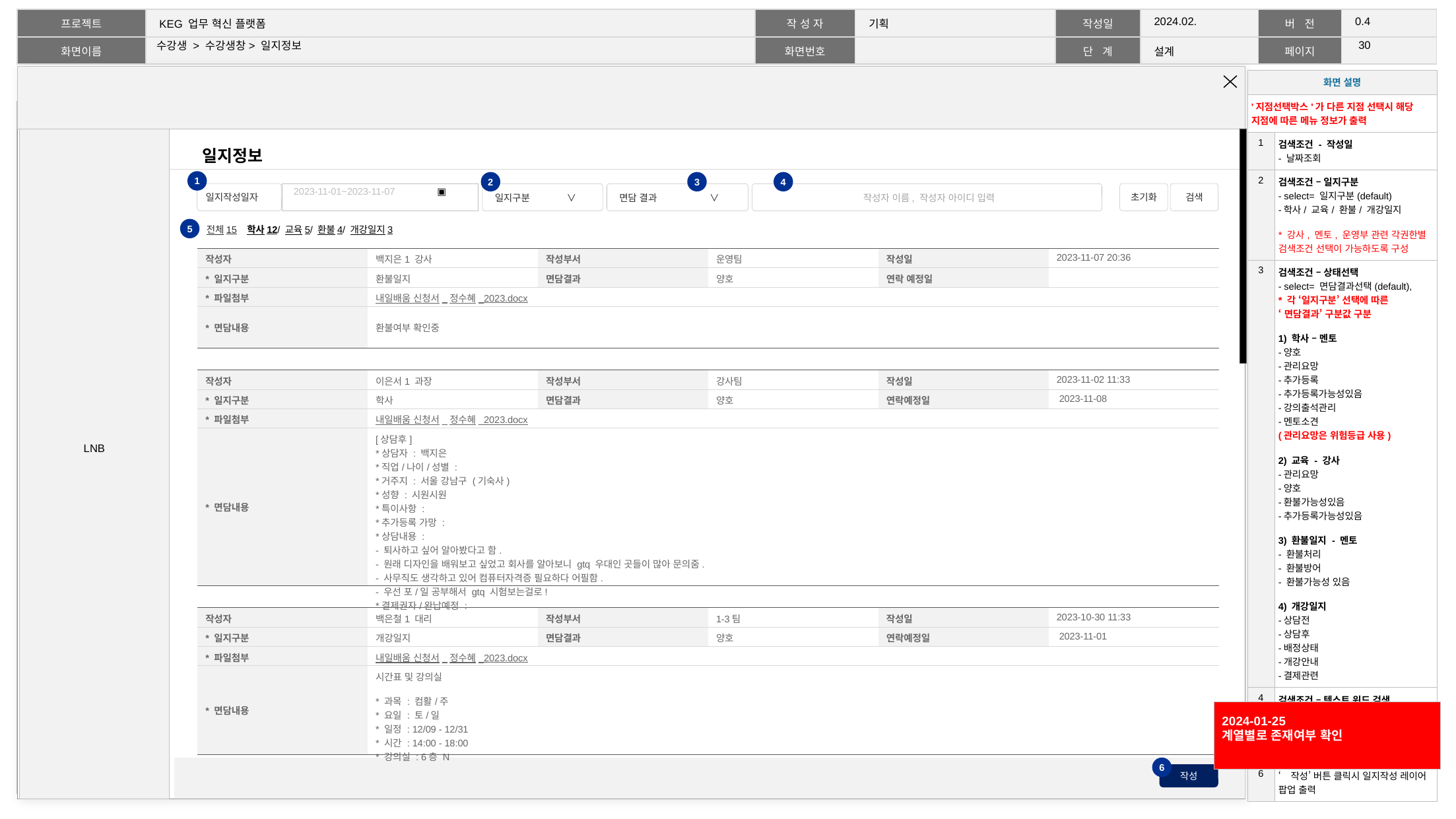

30

# 수강생 > 수강생창> 일지정보
| 화면 설명 |  |
| --- | --- |
| '지점선택박스'가 다른 지점 선택시 해당 지점에 따른 메뉴 정보가 출력 |  |
| 1 | 검색조건 - 작성일 - 날짜조회 |
| 2 | 검색조건 – 일지구분 - select= 일지구분(default) -학사/ 교육/ 환불/ 개강일지 \* 강사, 멘토, 운영부 관련 각권한별 검색조건 선택이 가능하도록 구성 |
| 3 | 검색조건 – 상태선택 - select= 면담결과선택(default), \* 각 ‘일지구분’ 선택에 따른 ‘면담결과’ 구분값 구분 1) 학사 – 멘토 -양호 -관리요망 -추가등록 -추가등록가능성있음 -강의출석관리 -멘토소견 (관리요망은 위험등급 사용) 2) 교육 - 강사 -관리요망 -양호 -환불가능성있음 -추가등록가능성있음 3) 환불일지 - 멘토 - 환불처리 - 환불방어 - 환불가능성 있음 4) 개강일지 -상담전 -상담후 -배정상태 -개강안내 -결제관련 |
| 4 | 검색조건 – 텍스트 워드 검색 - 작성자 이름, 작성자 아이디 데이터 조회 |
| 5 | 일지정보 조회한 데이터 결과건 수 |
| 6 | ‘작성’ 버튼 클릭시 일지작성 레이어 팝업 출력 |

일지정보
1
2
3
4
일지작성일자
2023-11-01~2023-11-07                ▣
초기화
검색
일지구분              ∨
면담 결과                    ∨
작성자 이름, 작성자 아이디 입력
5
  전체15   학사12/ 교육5/ 환불4/ 개강일지3
| 작성자 | 백지은1 강사 | 작성부서 | 운영팀 | 작성일 | 2023-11-07 20:36 |
| --- | --- | --- | --- | --- | --- |
| \* 일지구분 | 환불일지 | 면담결과 | 양호 | 연락 예정일 |  |
| \* 파일첨부 | 내일배움 신청서\_정수혜\_2023.docx |  |  |  |  |
| \* 면담내용 | 환불여부 확인중 |  |  |  |  |
| 작성자 | 이은서1 과장 | 작성부서 | 강사팀 | 작성일 | 2023-11-02 11:33 |
| --- | --- | --- | --- | --- | --- |
| \* 일지구분 | 학사 | 면담결과 | 양호 | 연락예정일 | 2023-11-08 |
| \* 파일첨부 | 내일배움 신청서\_정수혜\_2023.docx |  |  |  |  |
| \* 면담내용 | [상담후] \*상담자 : 백지은 \*직업/나이/성별 : \*거주지 : 서울 강남구 (기숙사) \*성향 : 시원시원 \*특이사항 : \*추가등록 가망 : \*상담내용 : - 퇴사하고 싶어 알아봤다고 함. - 원래 디자인을 배워보고 싶었고 회사를 알아보니 gtq 우대인 곳들이 많아 문의줌. - 사무직도 생각하고 있어 컴퓨터자격증 필요하다 어필함. - 우선 포/일 공부해서 gtq 시험보는걸로! \*결제권자/완납예정 : |  |  |  |  |
| 작성자 | 백은철1 대리 | 작성부서 | 1-3팀 | 작성일 | 2023-10-30 11:33 |
| --- | --- | --- | --- | --- | --- |
| \* 일지구분 | 개강일지 | 면담결과 | 양호 | 연락예정일 | 2023-11-01 |
| \* 파일첨부 | 내일배움 신청서\_정수혜\_2023.docx |  |  |  |  |
| \* 면담내용 | 시간표 및 강의실 \* 과목 : 컴활/주 \* 요일 : 토/일 \* 일정 : 12/09 - 12/31 \* 시간 : 14:00 - 18:00 \* 강의실 : 6층 N |  |  |  |  |
2024-01-25
계열별로 존재여부 확인

6
작성